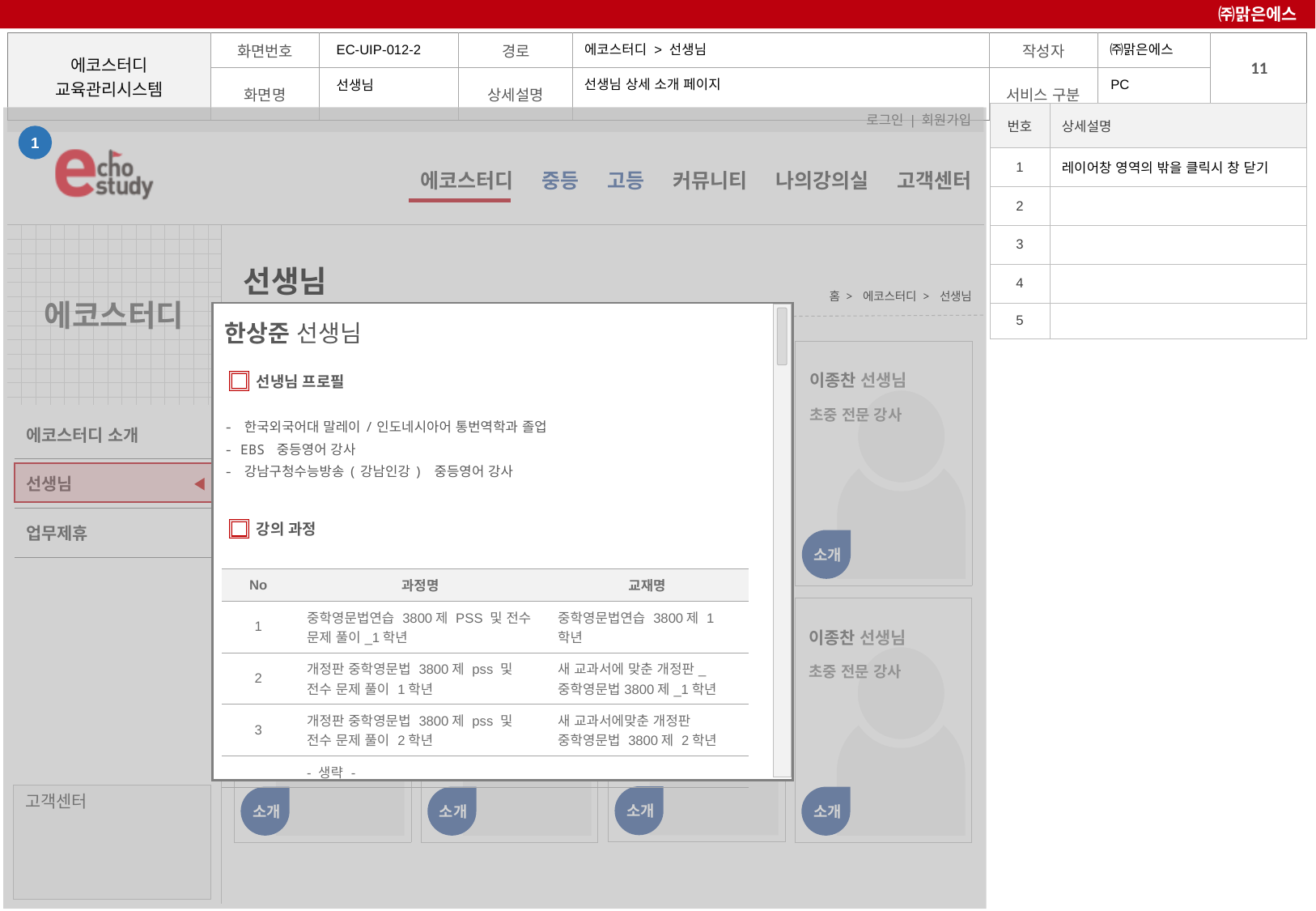

㈜맑은에스
에코스터디 > 선생님
EC-UIP-012-2
PC
선생님 상세 소개 페이지
선생님
| 번호 | 상세설명 |
| --- | --- |
| 1 | 레이어창 영역의 밖을 클릭시 창 닫기 |
| 2 |  |
| 3 |  |
| 4 |  |
| 5 |  |

1
# 선생님
홈 > 에코스터디 > 선생님
| 한상준 선생님 - 한국외국어대 말레이/인도네시아어 통번역학과 졸업 - EBS 중등영어 강사 - 강남구청수능방송(강남인강) 중등영어 강사 |
| --- |

| 김희정 선생님 초중 전문 강사 |
| --- |
| 조앤 선생님 초중 전문 강사 |
| --- |
| 한상준 선생님 초중 전문 강사 |
| --- |
| 이종찬 선생님 초중 전문 강사 |
| --- |
선냉님 프로필

◀
강의 과정

소개
소개
소개
소개
| No | 과정명 | 교재명 |
| --- | --- | --- |
| 1 | 중학영문법연습 3800제 PSS 및 전수 문제 풀이\_1학년 | 중학영문법연습 3800제 1학년 |
| 2 | 개정판 중학영문법 3800제 pss 및 전수 문제 풀이 1학년 | 새 교과서에 맞춘 개정판\_중학영문법3800제\_1학년 |
| 3 | 개정판 중학영문법 3800제 pss 및 전수 문제 풀이 2학년 | 새 교과서에맞춘 개정판 중학영문법 3800제 2학년 |
|  | - 생략 - |  |
| 김희정 선생님 초중 전문 강사 |
| --- |
| 조앤 선생님 초중 전문 강사 |
| --- |
| 한상준 선생님 초중 전문 강사 |
| --- |
| 이종찬 선생님 초중 전문 강사 |
| --- |

소개
소개
소개
소개